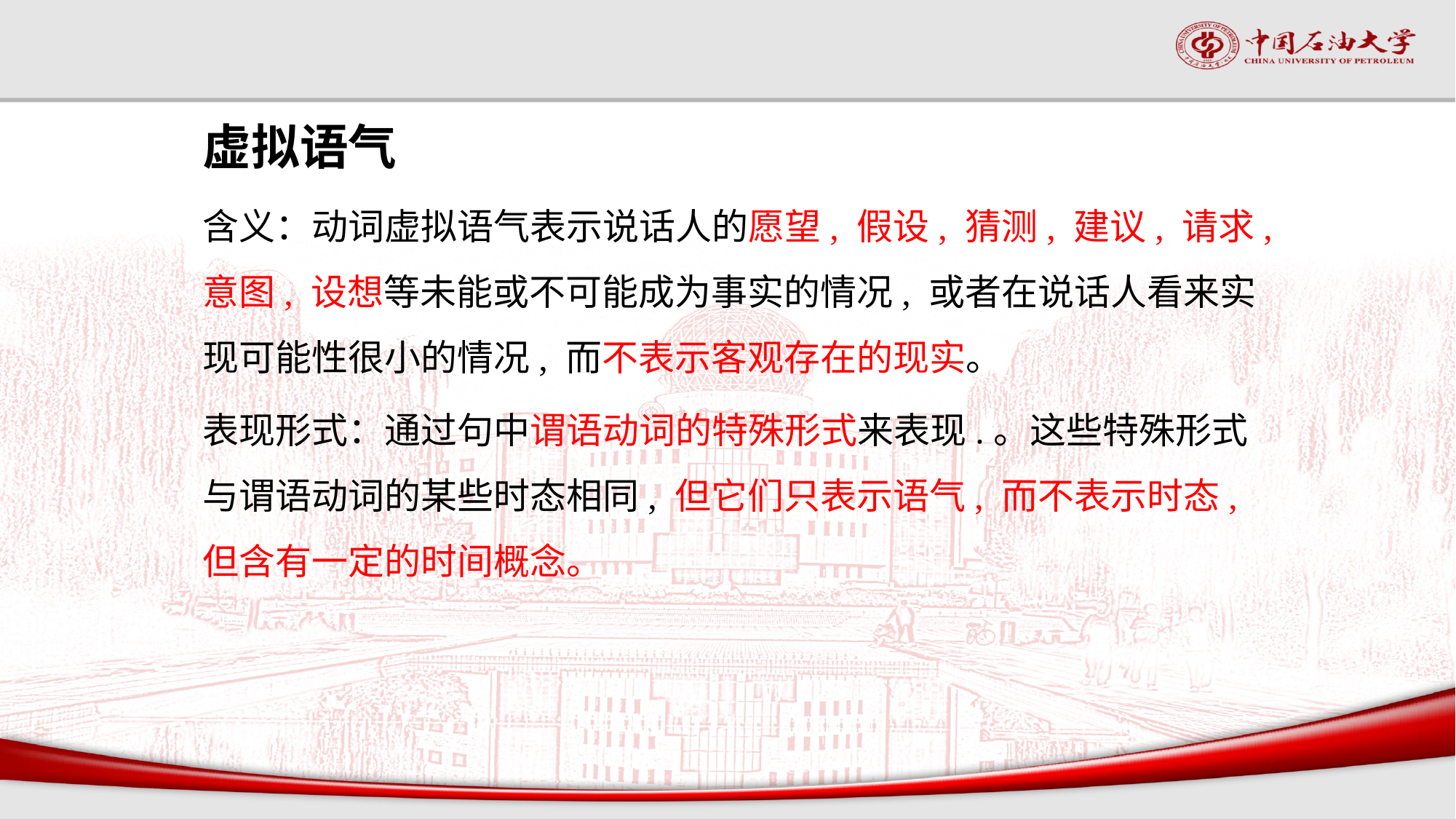

#
虚拟语气
含义：动词虚拟语气表示说话人的愿望, 假设, 猜测, 建议, 请求, 意图, 设想等未能或不可能成为事实的情况, 或者在说话人看来实现可能性很小的情况, 而不表示客观存在的现实。
表现形式：通过句中谓语动词的特殊形式来表现.。这些特殊形式与谓语动词的某些时态相同, 但它们只表示语气, 而不表示时态, 但含有一定的时间概念。